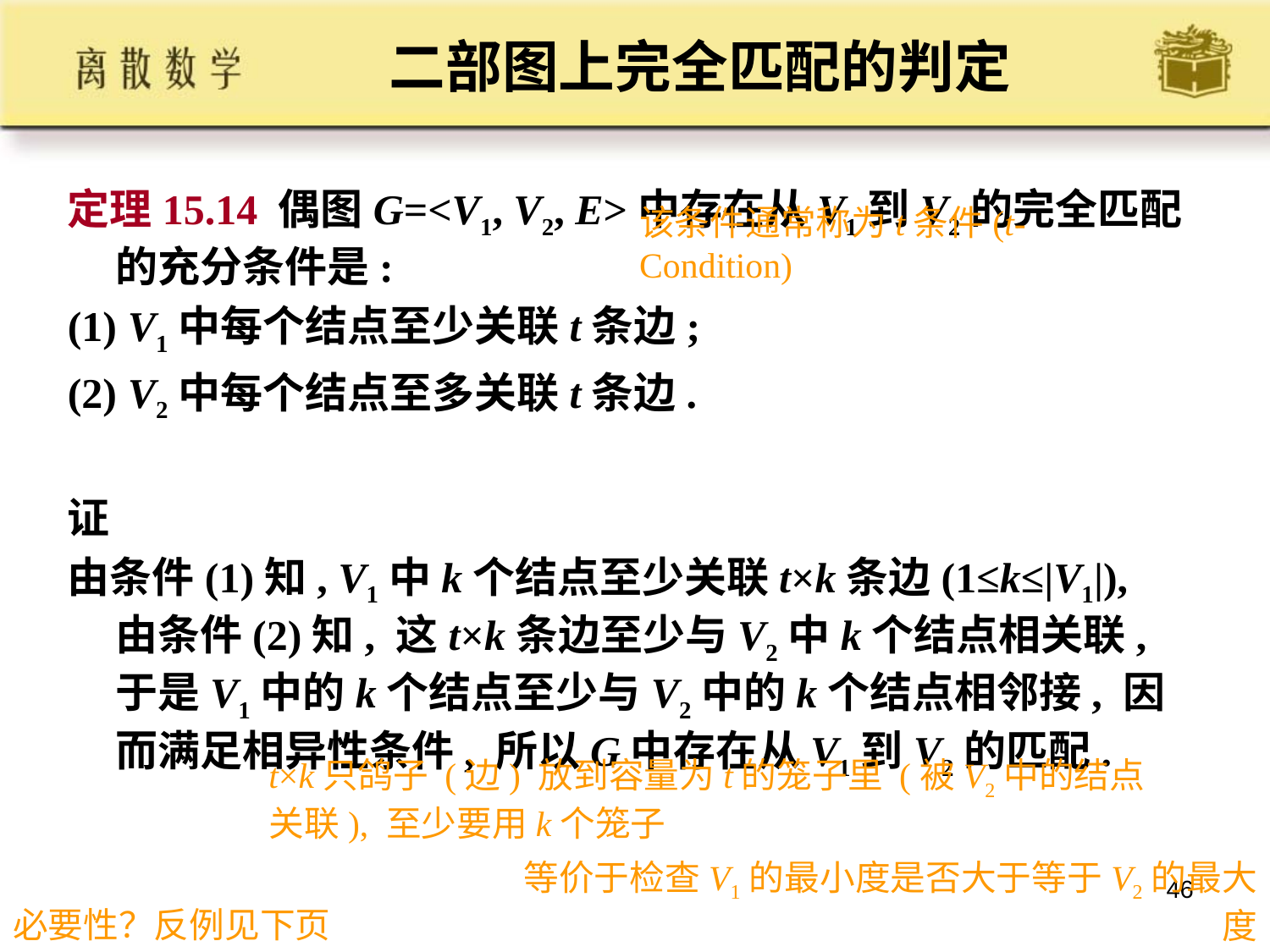

# 二部图上完全匹配的判定
定理15.14 偶图G=<V1, V2, E>中存在从V1到V2的完全匹配的充分条件是:
(1) V1中每个结点至少关联t条边;
(2) V2中每个结点至多关联t条边.

证
由条件(1)知, V1中k个结点至少关联t×k条边(1≤k≤|V1|), 由条件(2)知, 这t×k条边至少与V2中k个结点相关联, 于是V1中的k个结点至少与V2中的k个结点相邻接, 因而满足相异性条件, 所以G中存在从V1到V2的匹配.
该条件通常称为t条件(t-Condition)
t×k只鸽子 (边) 放到容量为t的笼子里 (被V2中的结点关联), 至少要用k个笼子
46
必要性？反例见下页
等价于检查V1的最小度是否大于等于V2的最大度